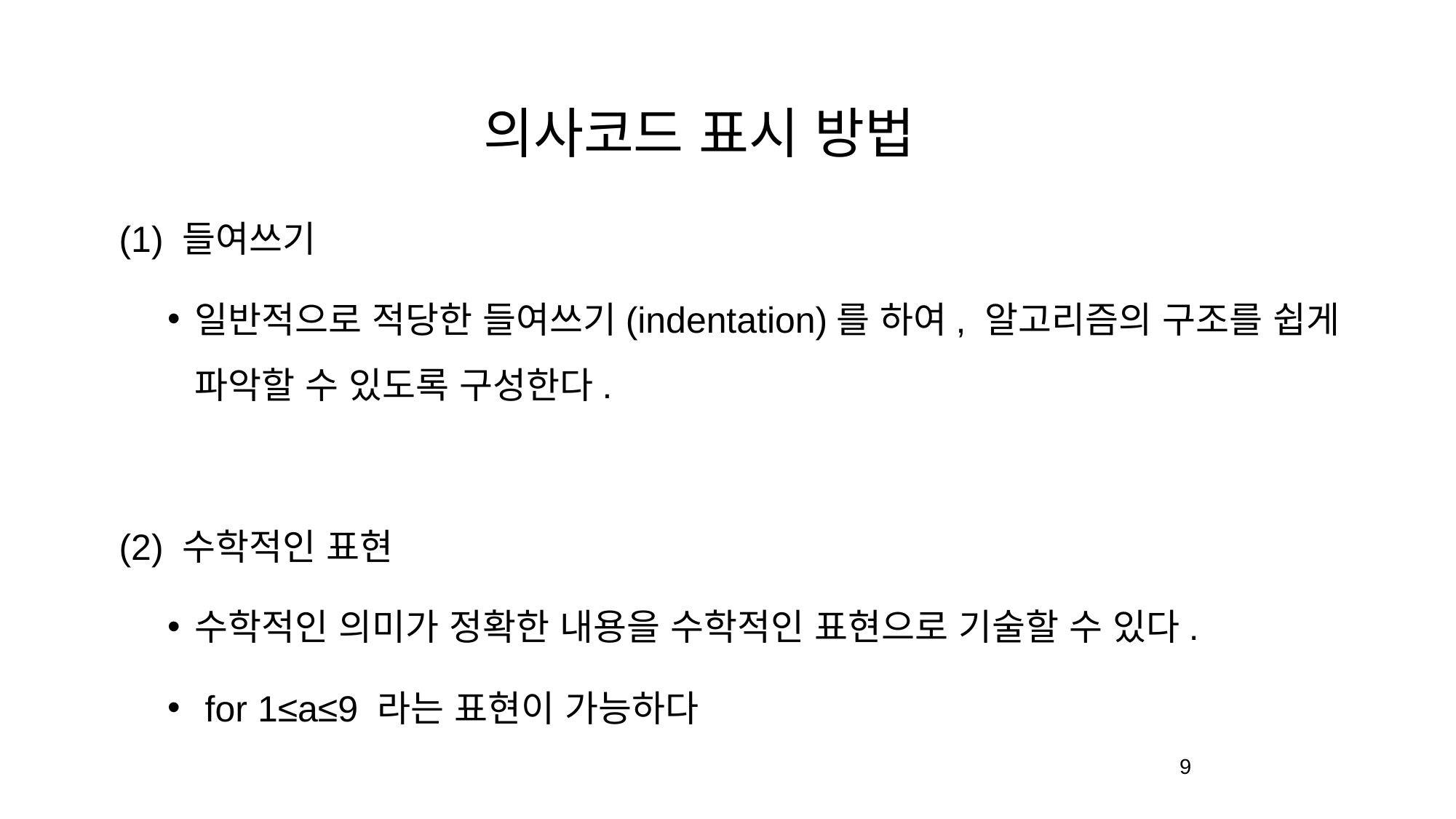

의사코드 표시 방법
(1) 들여쓰기
일반적으로 적당한 들여쓰기(indentation)를 하여, 알고리즘의 구조를 쉽게 파악할 수 있도록 구성한다.

(2) 수학적인 표현
수학적인 의미가 정확한 내용을 수학적인 표현으로 기술할 수 있다.
 for 1≤a≤9 라는 표현이 가능하다
9